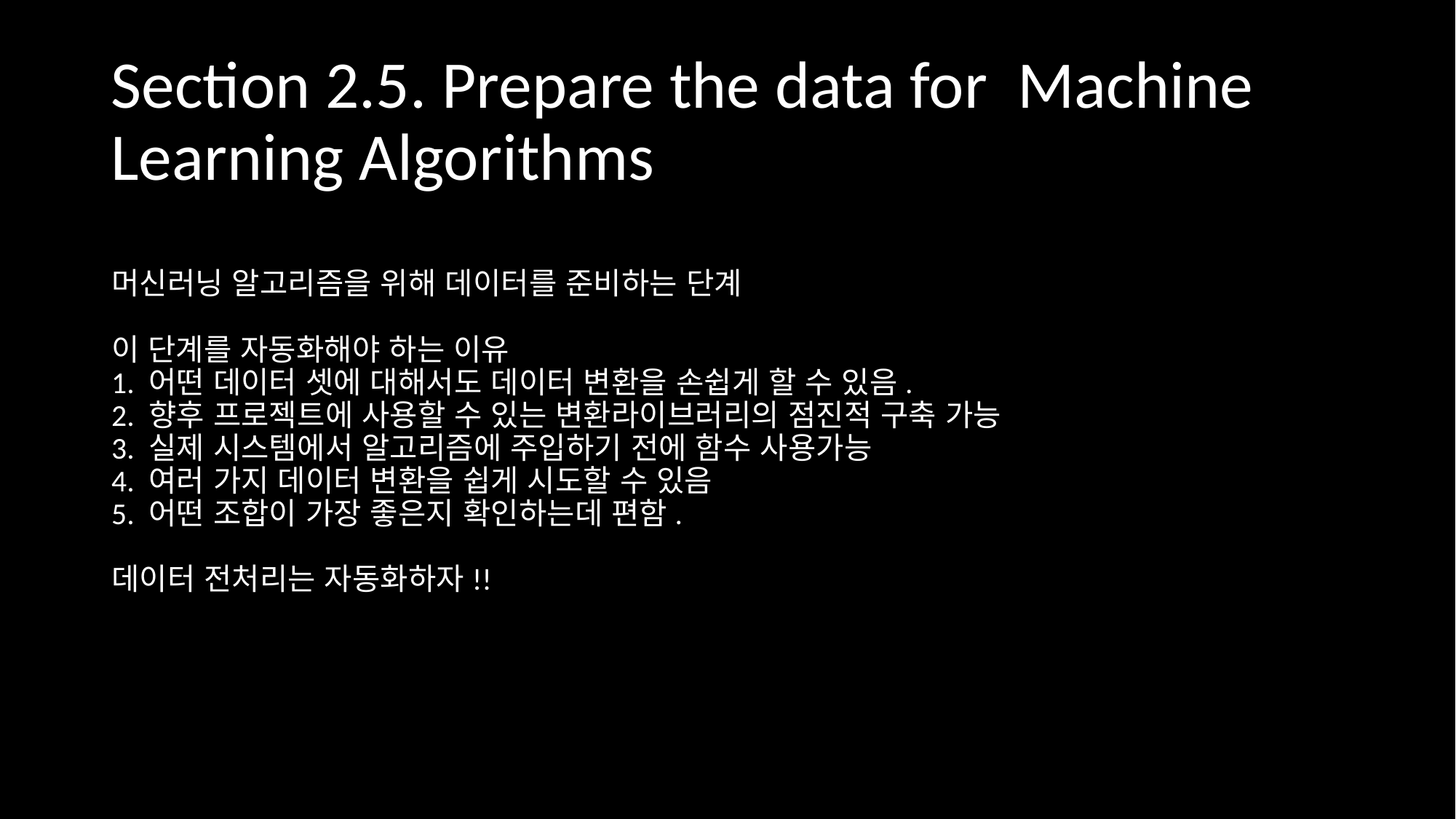

# Section 2.5. Prepare the data for  Machine Learning Algorithms

머신러닝 알고리즘을 위해 데이터를 준비하는 단계

이 단계를 자동화해야 하는 이유
1. 어떤 데이터 셋에 대해서도 데이터 변환을 손쉽게 할 수 있음.
2. 향후 프로젝트에 사용할 수 있는 변환라이브러리의 점진적 구축 가능
3. 실제 시스템에서 알고리즘에 주입하기 전에 함수 사용가능
4. 여러 가지 데이터 변환을 쉽게 시도할 수 있음
5. 어떤 조합이 가장 좋은지 확인하는데 편함.

데이터 전처리는 자동화하자!!